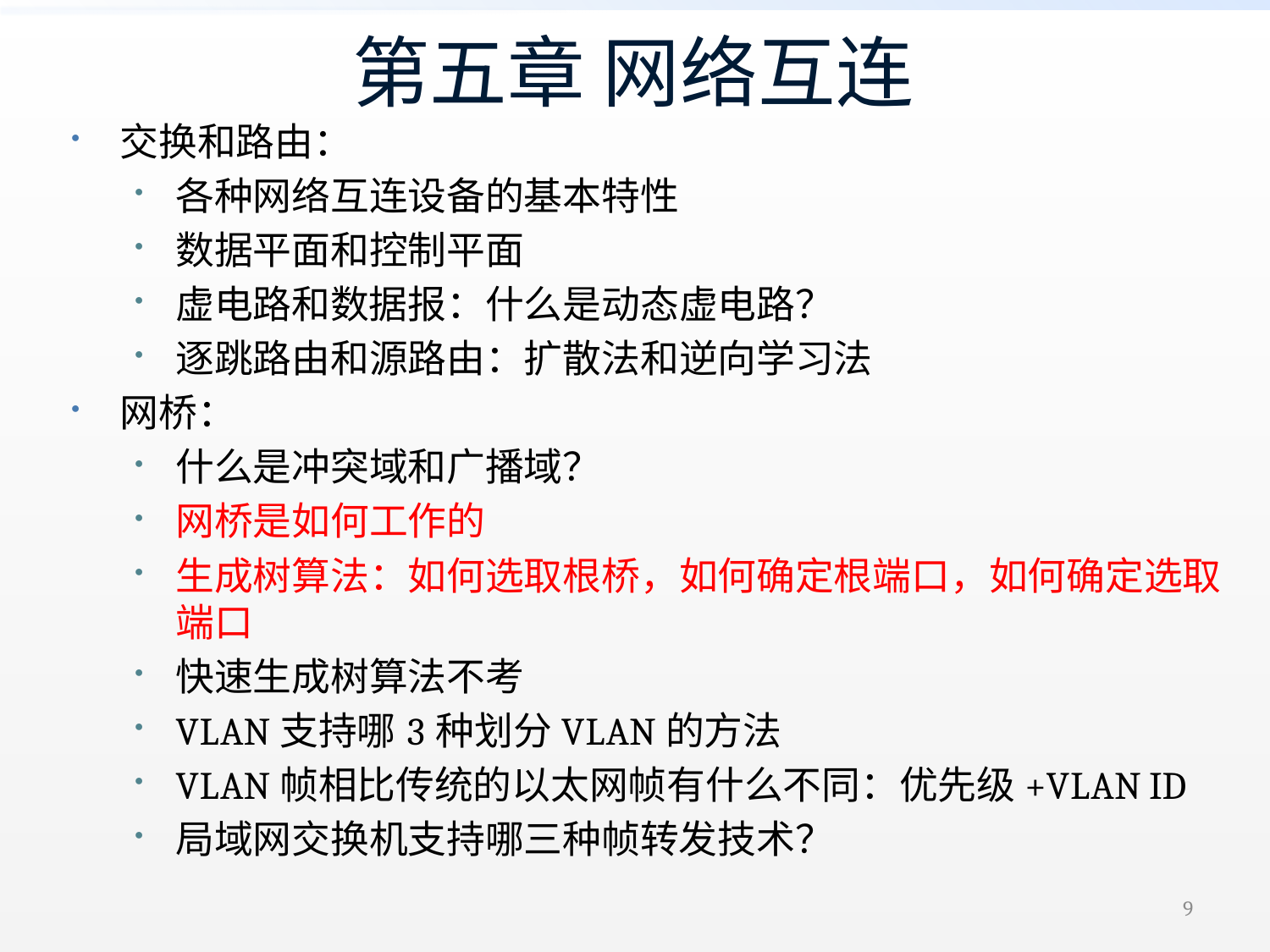

# 第五章 网络互连
交换和路由：
各种网络互连设备的基本特性
数据平面和控制平面
虚电路和数据报：什么是动态虚电路？
逐跳路由和源路由：扩散法和逆向学习法
网桥：
什么是冲突域和广播域？
网桥是如何工作的
生成树算法：如何选取根桥，如何确定根端口，如何确定选取端口
快速生成树算法不考
VLAN支持哪3种划分VLAN的方法
VLAN帧相比传统的以太网帧有什么不同：优先级+VLAN ID
局域网交换机支持哪三种帧转发技术？
9